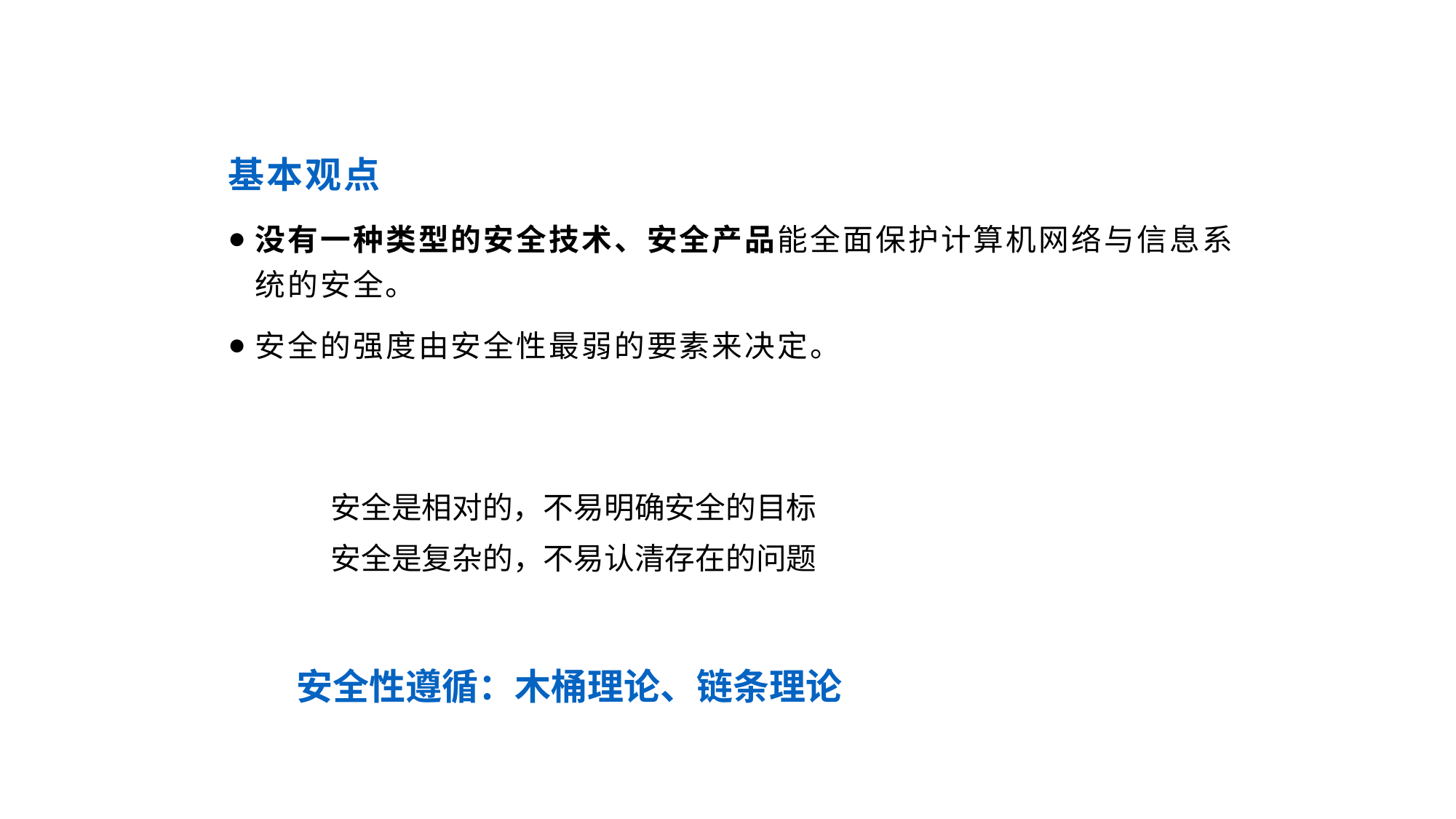

基本观点
没有一种类型的安全技术、安全产品能全面保护计算机网络与信息系统的安全。
安全的强度由安全性最弱的要素来决定。

    安全是相对的，不易明确安全的目标
    安全是复杂的，不易认清存在的问题
安全性遵循：木桶理论、链条理论